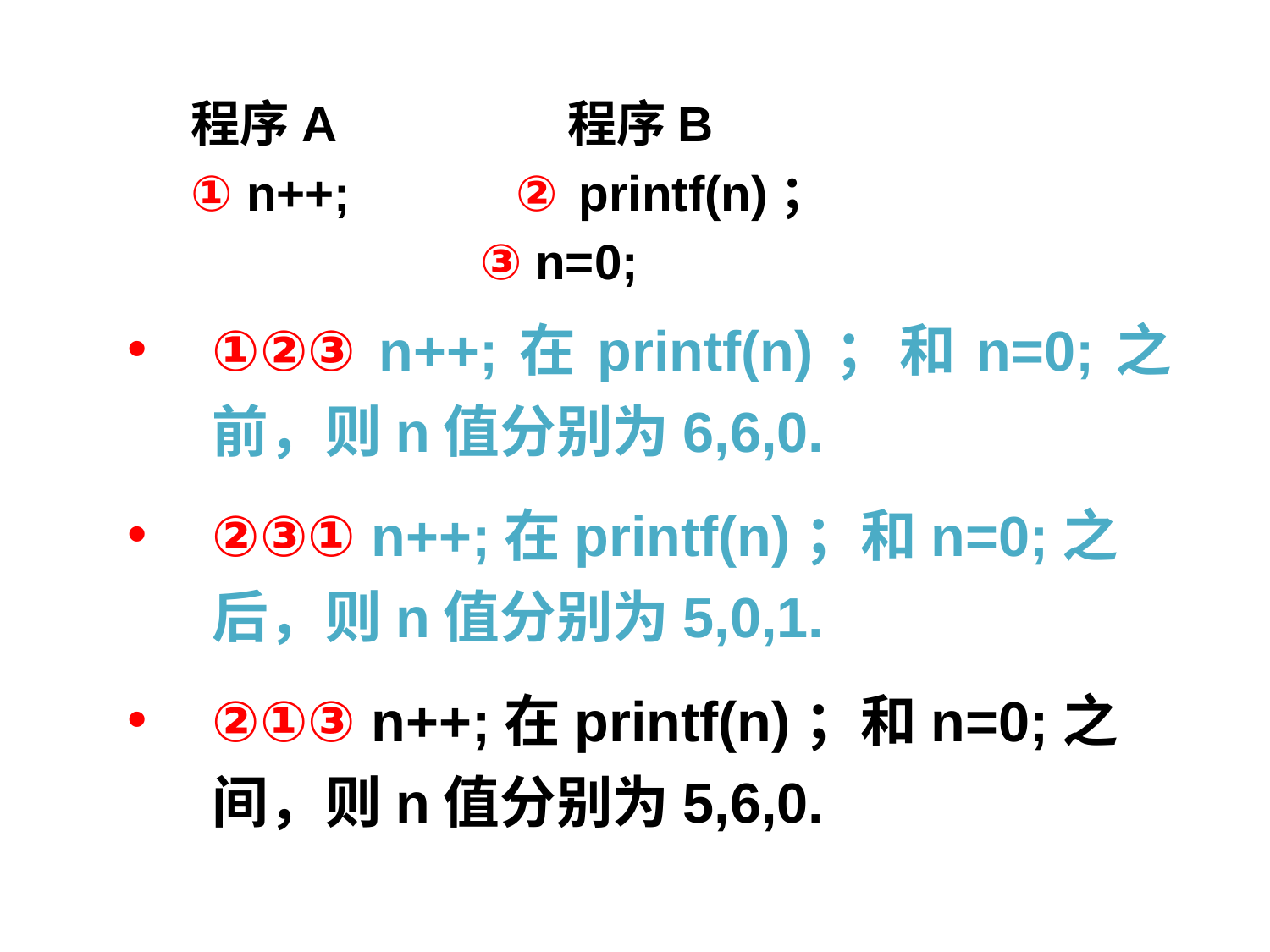

程序A                程序B
① n++;            ② printf(n)；
                     ③ n=0;
①②③ n++;在printf(n)；和n=0;之前，则n值分别为6,6,0.
②③① n++;在printf(n)；和n=0;之后，则n值分别为5,0,1.
②①③ n++;在printf(n)；和n=0;之间，则n值分别为5,6,0.